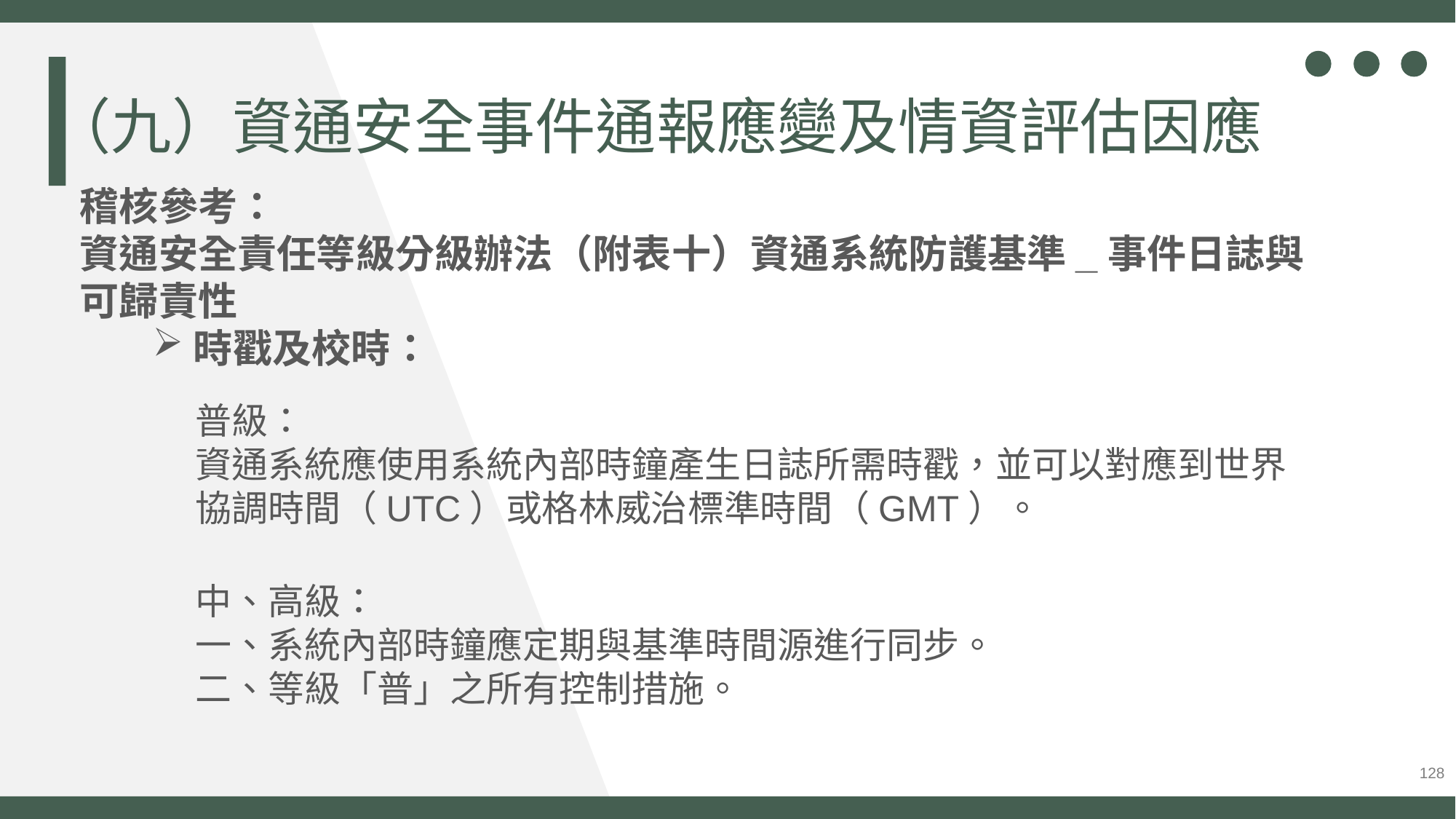

（九）資通安全事件通報應變及情資評估因應
稽核參考：
資通安全責任等級分級辦法（附表十）資通系統防護基準_事件日誌與
可歸責性
時戳及校時：

普級：
資通系統應使用系統內部時鐘產生日誌所需時戳，並可以對應到世界協調時間（UTC）或格林威治標準時間（GMT）。
中、高級：
一、系統內部時鐘應定期與基準時間源進行同步。
二、等級「普」之所有控制措施。
128